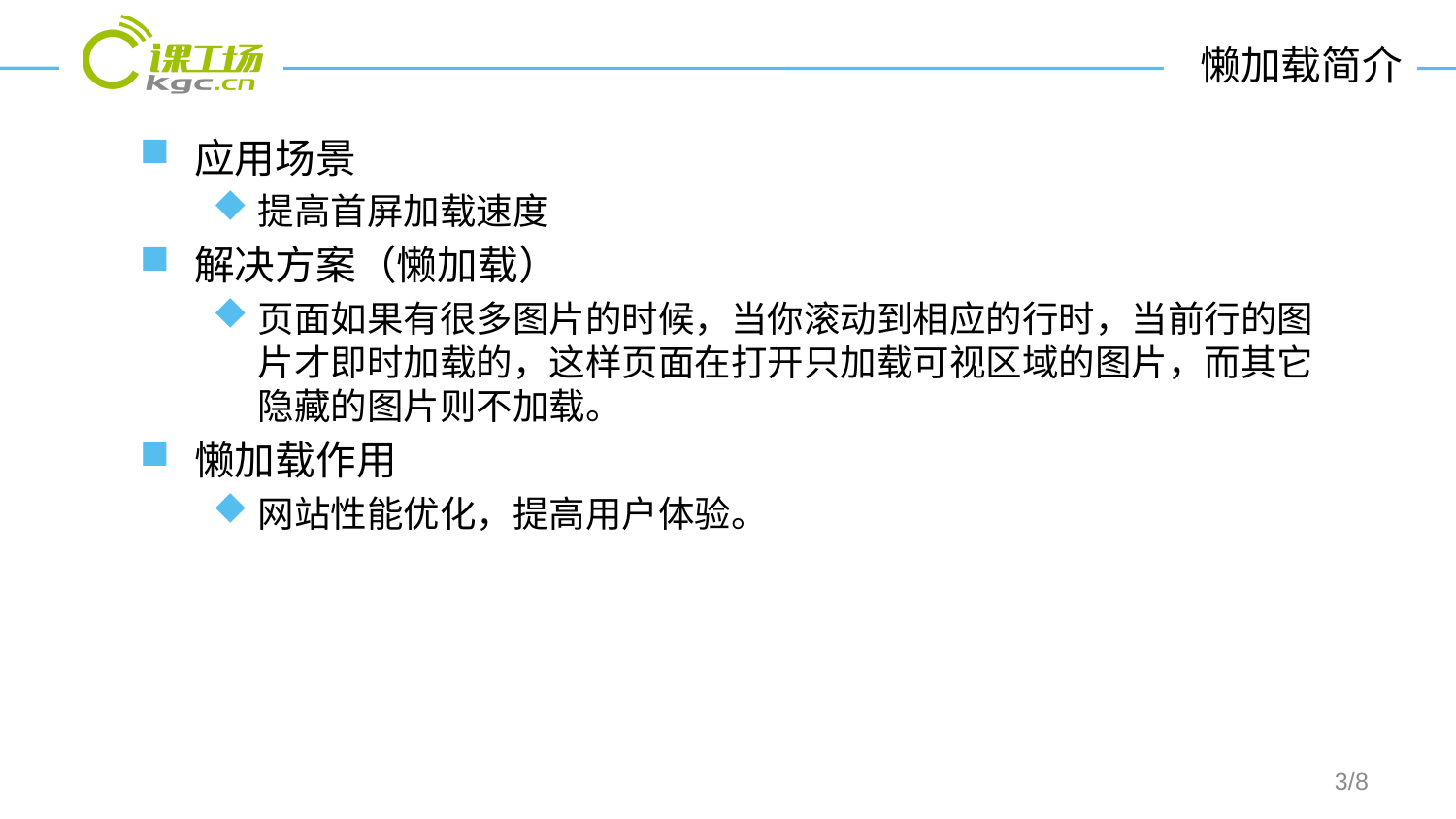

# 懒加载简介
应用场景
提高首屏加载速度
解决方案（懒加载）
页面如果有很多图片的时候，当你滚动到相应的行时，当前行的图片才即时加载的，这样页面在打开只加载可视区域的图片，而其它隐藏的图片则不加载。
懒加载作用
网站性能优化，提高用户体验。
3/8